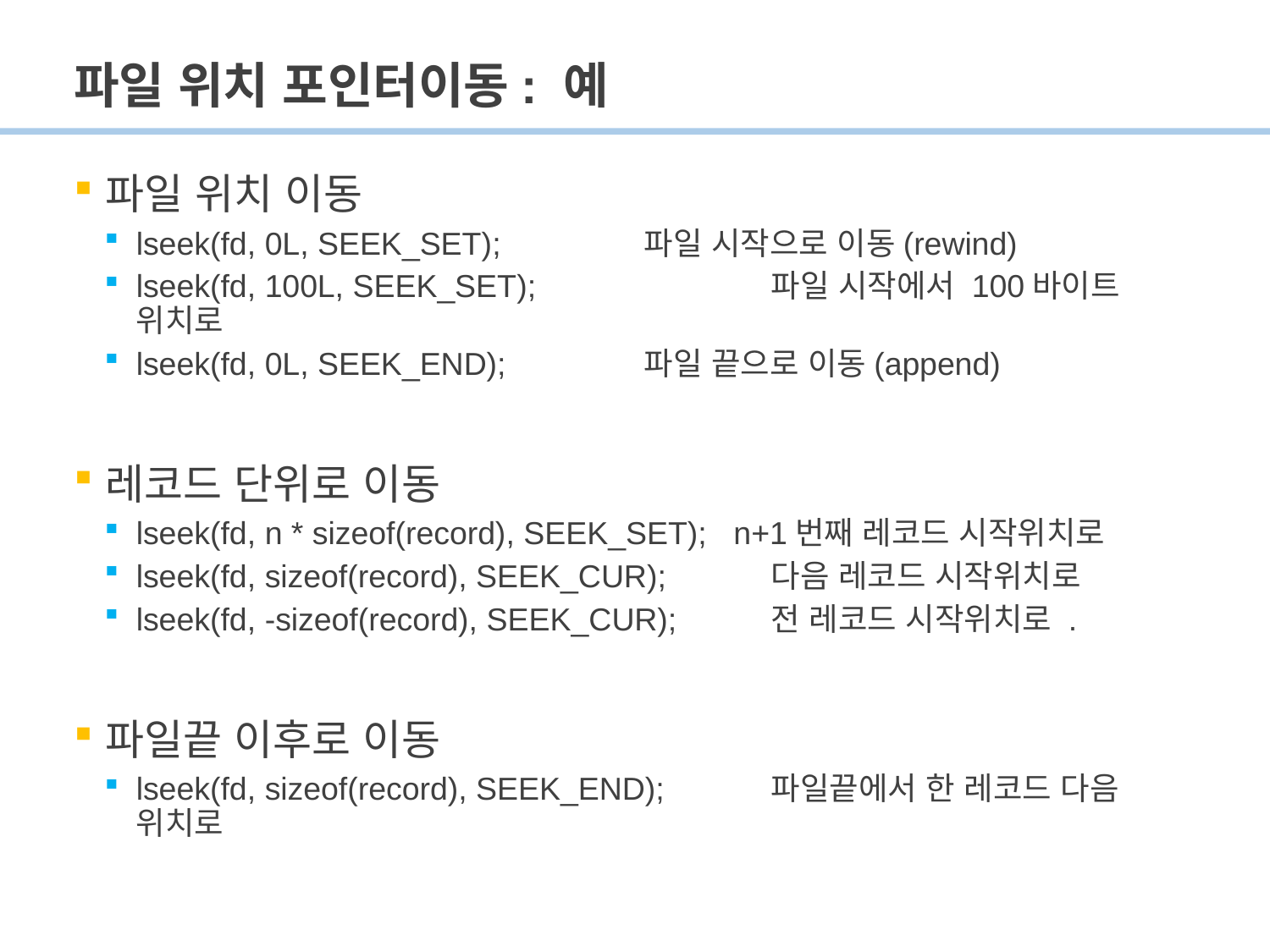

# 파일 위치 포인터이동: 예
파일 위치 이동
lseek(fd, 0L, SEEK_SET);		파일 시작으로 이동(rewind)
lseek(fd, 100L, SEEK_SET);		파일 시작에서 100바이트 위치로
lseek(fd, 0L, SEEK_END);		파일 끝으로 이동(append)

레코드 단위로 이동
lseek(fd, n * sizeof(record), SEEK_SET);   n+1번째 레코드 시작위치로
lseek(fd, sizeof(record), SEEK_CUR); 	다음 레코드 시작위치로
lseek(fd, -sizeof(record), SEEK_CUR);	전 레코드 시작위치로 .

파일끝 이후로 이동
lseek(fd, sizeof(record), SEEK_END); 	파일끝에서 한 레코드 다음 위치로